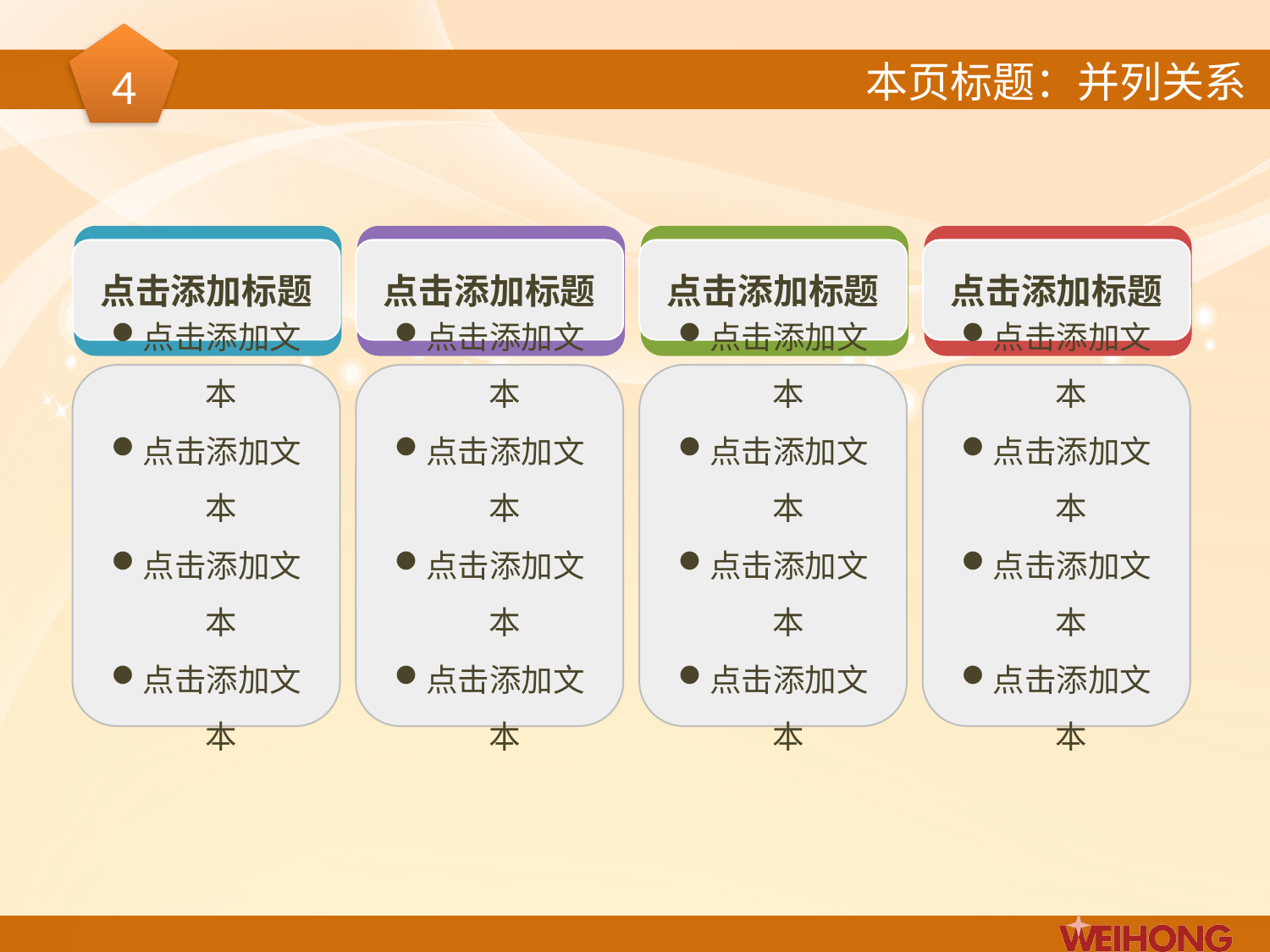

4
本页标题：并列关系

点击添加标题
点击添加文本
点击添加文本
点击添加文本
点击添加文本

点击添加标题
点击添加文本
点击添加文本
点击添加文本
点击添加文本

点击添加标题
点击添加文本
点击添加文本
点击添加文本
点击添加文本

点击添加标题
点击添加文本
点击添加文本
点击添加文本
点击添加文本